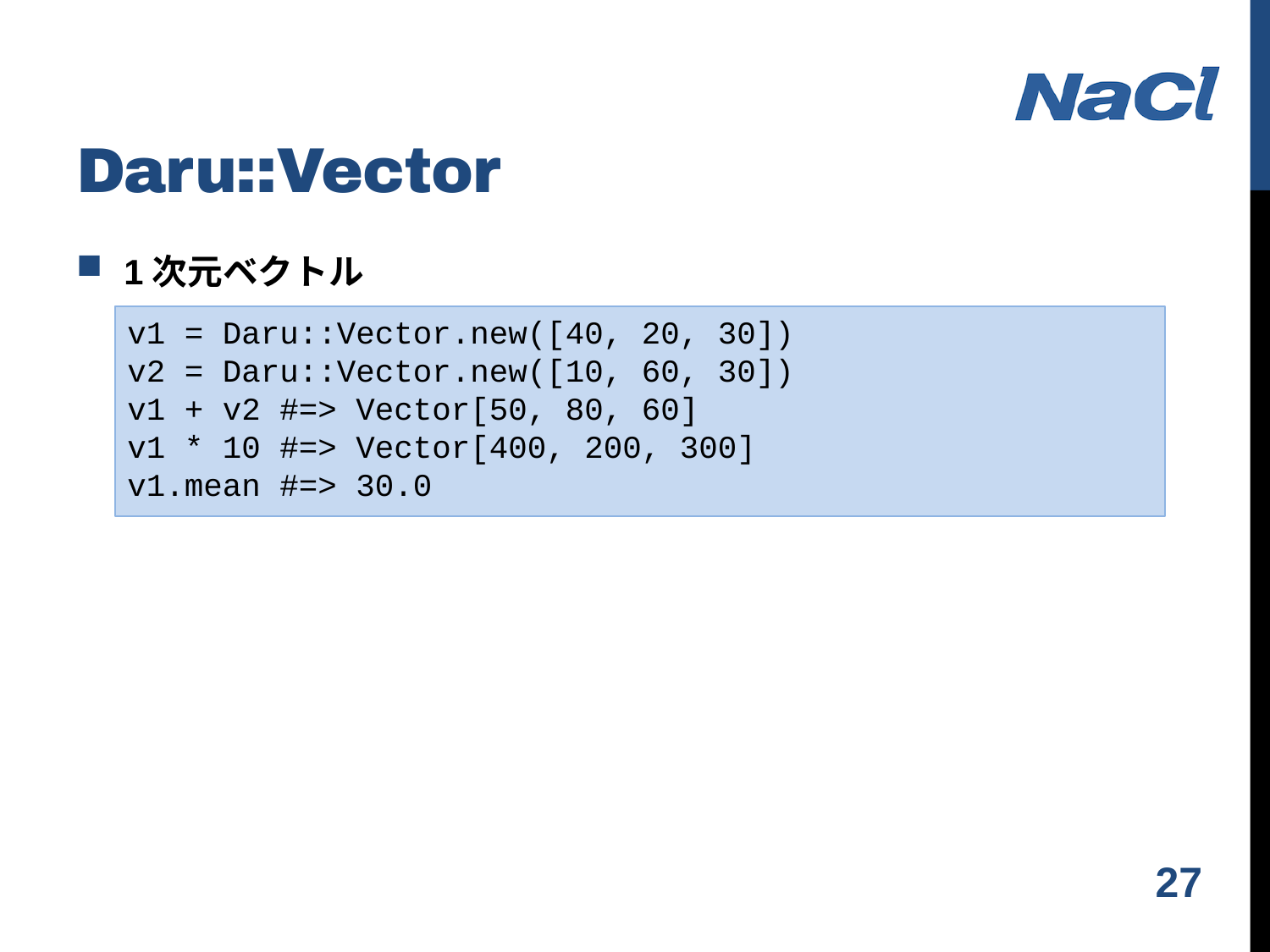

# Daru::Vector
1次元ベクトル

v1 = Daru::Vector.new([40, 20, 30])
v2 = Daru::Vector.new([10, 60, 30])
v1 + v2 #=> Vector[50, 80, 60]
v1 * 10 #=> Vector[400, 200, 300]
v1.mean #=> 30.0
27